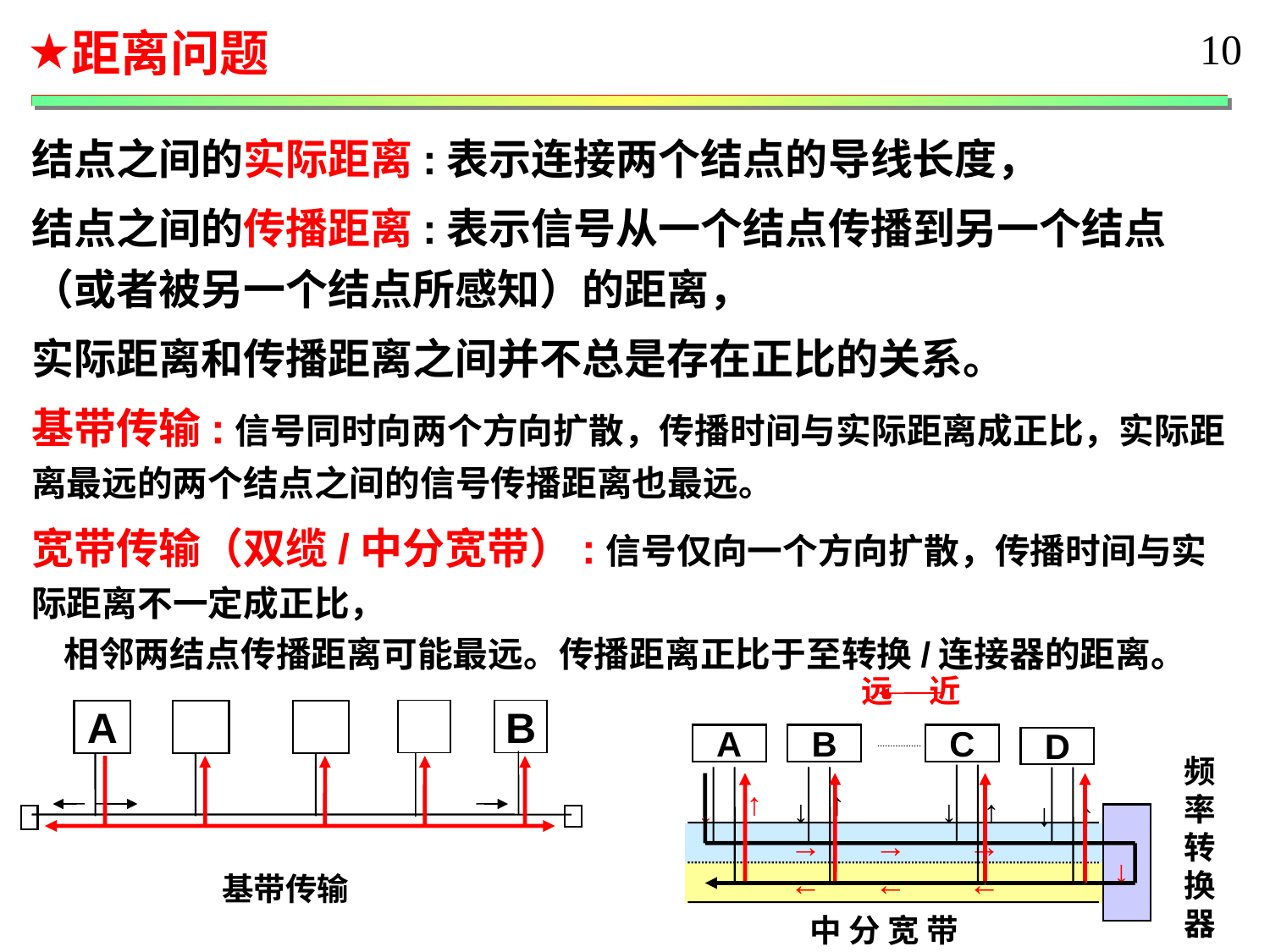

距离问题
10

结点之间的实际距离:表示连接两个结点的导线长度，
结点之间的传播距离:表示信号从一个结点传播到另一个结点（或者被另一个结点所感知）的距离，
实际距离和传播距离之间并不总是存在正比的关系。
基带传输:信号同时向两个方向扩散，传播时间与实际距离成正比，实际距离最远的两个结点之间的信号传播距离也最远。
宽带传输（双缆/中分宽带）:信号仅向一个方向扩散，传播时间与实际距离不一定成正比，
   相邻两结点传播距离可能最远。传播距离正比于至转换/连接器的距离。
远     近

A
B
C
D
频
率
转
换
器

↑
↑
↓
↓
↓
↑
↓
↑

→      →       →
←      ←       ←

  ↓

  中 分 宽 带

B
A

基带传输